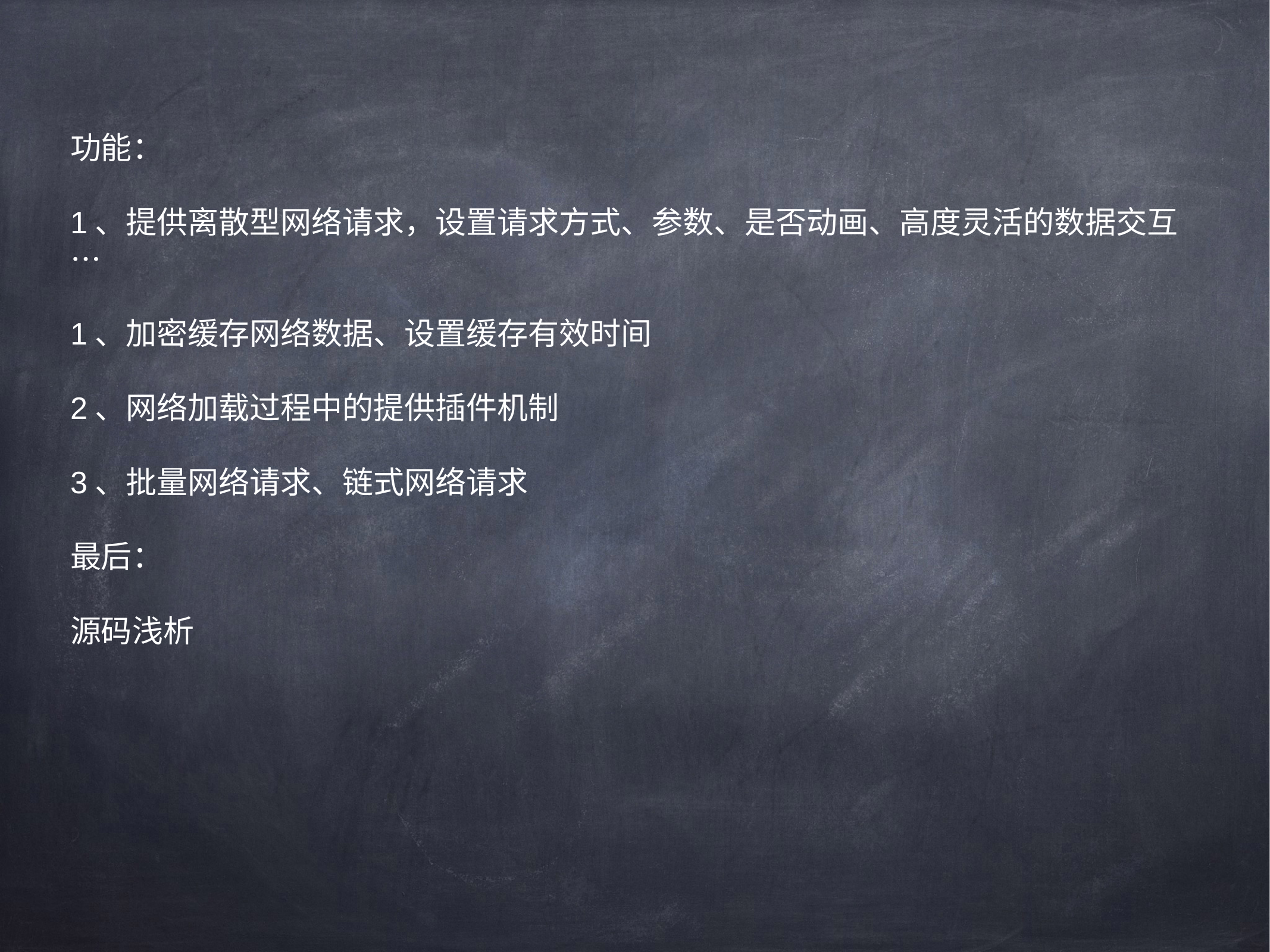

功能：

1、提供离散型网络请求，设置请求方式、参数、是否动画、高度灵活的数据交互…

1、加密缓存网络数据、设置缓存有效时间

2、网络加载过程中的提供插件机制

3、批量网络请求、链式网络请求

最后：

源码浅析